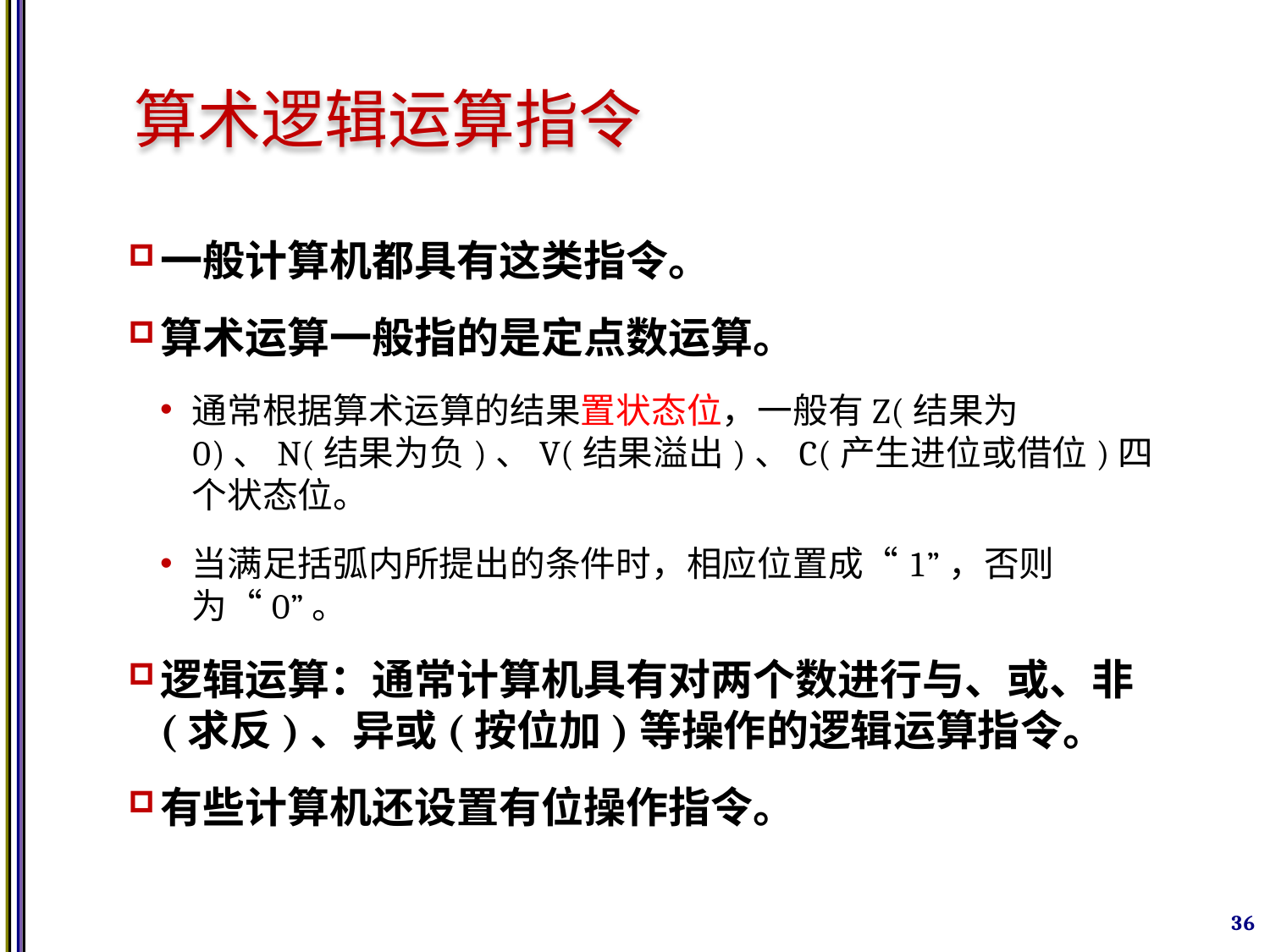

# 算术逻辑运算指令
一般计算机都具有这类指令。
算术运算一般指的是定点数运算。
通常根据算术运算的结果置状态位，一般有Z(结果为0)、N(结果为负)、V(结果溢出)、C(产生进位或借位)四个状态位。
当满足括弧内所提出的条件时，相应位置成“1”，否则为“0”。
逻辑运算：通常计算机具有对两个数进行与、或、非(求反)、异或(按位加)等操作的逻辑运算指令。
有些计算机还设置有位操作指令。

36